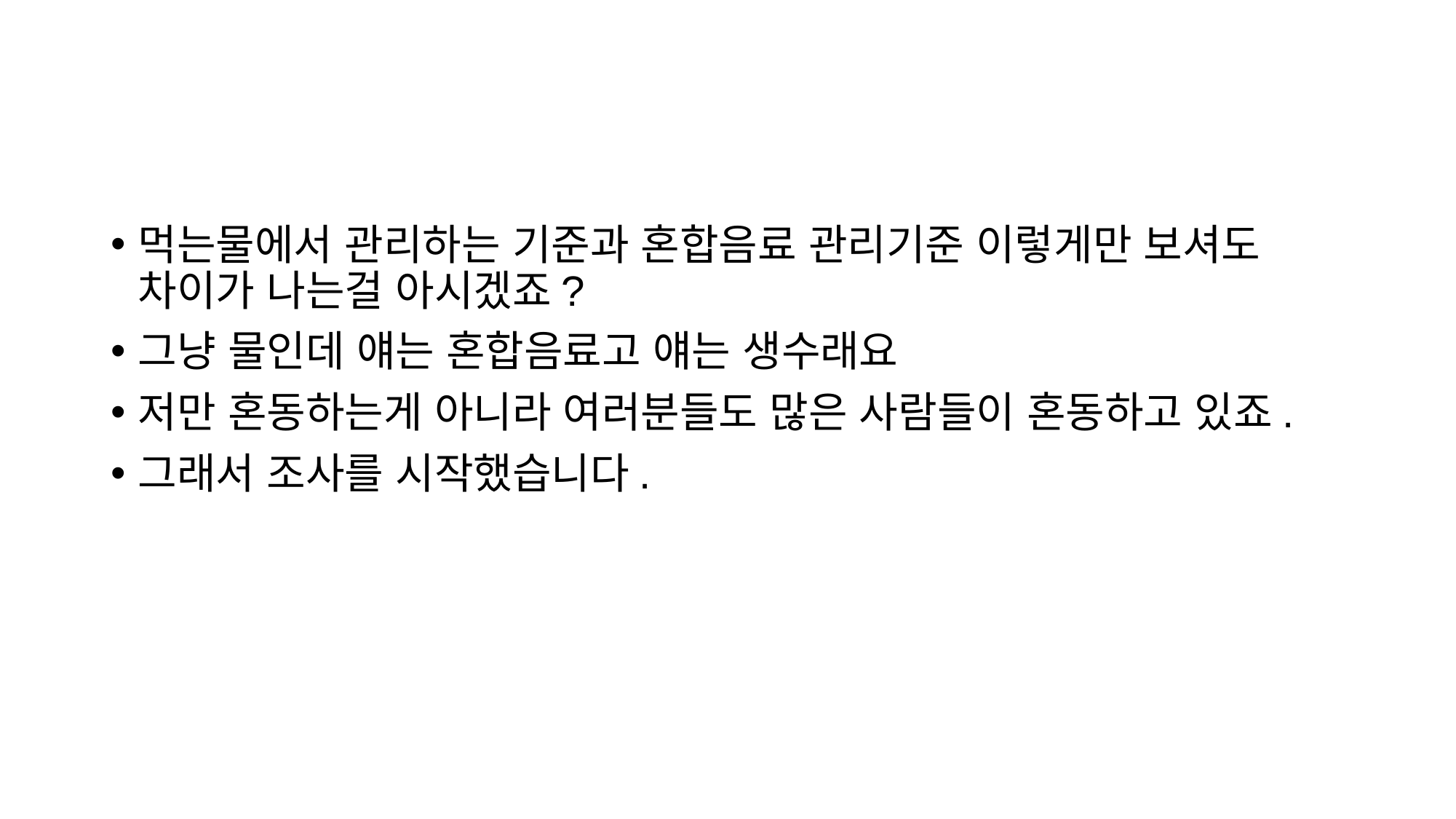

#
먹는물에서 관리하는 기준과 혼합음료 관리기준 이렇게만 보셔도 차이가 나는걸 아시겠죠?
그냥 물인데 얘는 혼합음료고 얘는 생수래요
저만 혼동하는게 아니라 여러분들도 많은 사람들이 혼동하고 있죠.
그래서 조사를 시작했습니다.